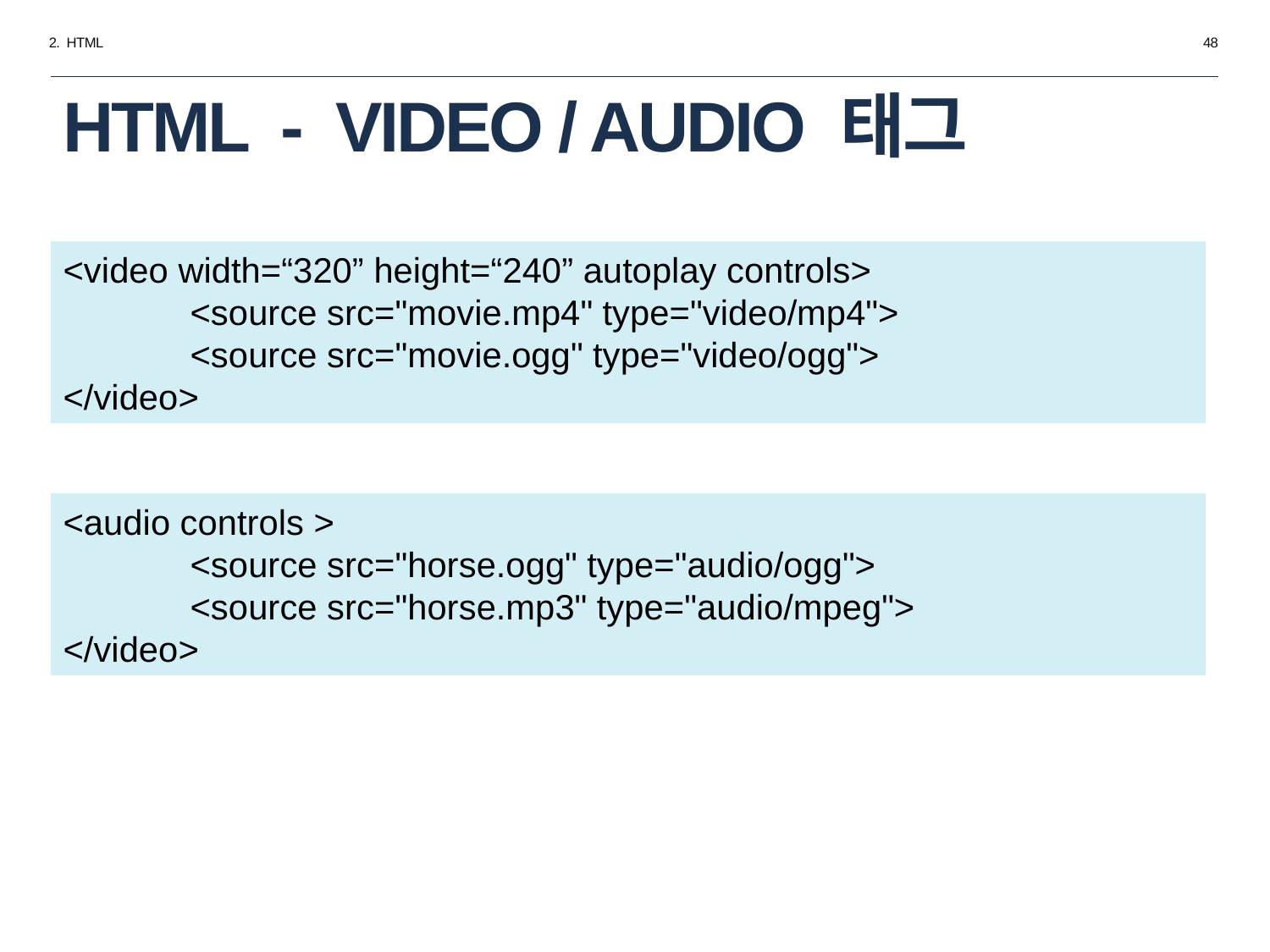

2.  HTML
48
# HTML  -  VIDEO / AUDIO 태그

<video width=“320” height=“240” autoplay controls>
	<source src="movie.mp4" type="video/mp4">
	<source src="movie.ogg" type="video/ogg">
</video>
<audio controls >
	<source src="horse.ogg" type="audio/ogg">
  	<source src="horse.mp3" type="audio/mpeg">
</video>